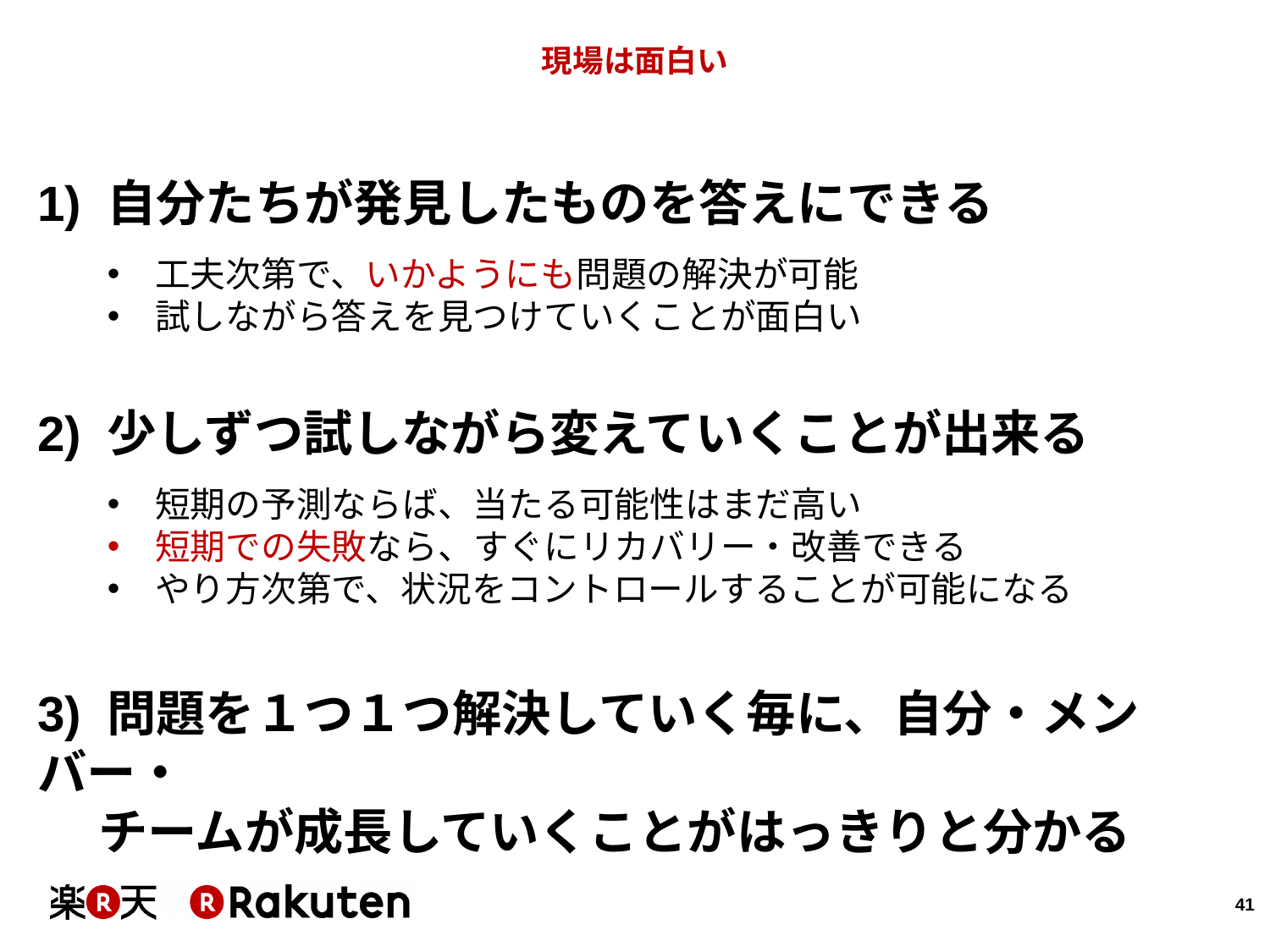

# 現場は面白い
1) 自分たちが発見したものを答えにできる
工夫次第で、いかようにも問題の解決が可能
試しながら答えを見つけていくことが面白い
2) 少しずつ試しながら変えていくことが出来る
短期の予測ならば、当たる可能性はまだ高い
短期での失敗なら、すぐにリカバリー・改善できる
やり方次第で、状況をコントロールすることが可能になる
3) 問題を１つ１つ解決していく毎に、自分・メンバー・
チームが成長していくことがはっきりと分かる